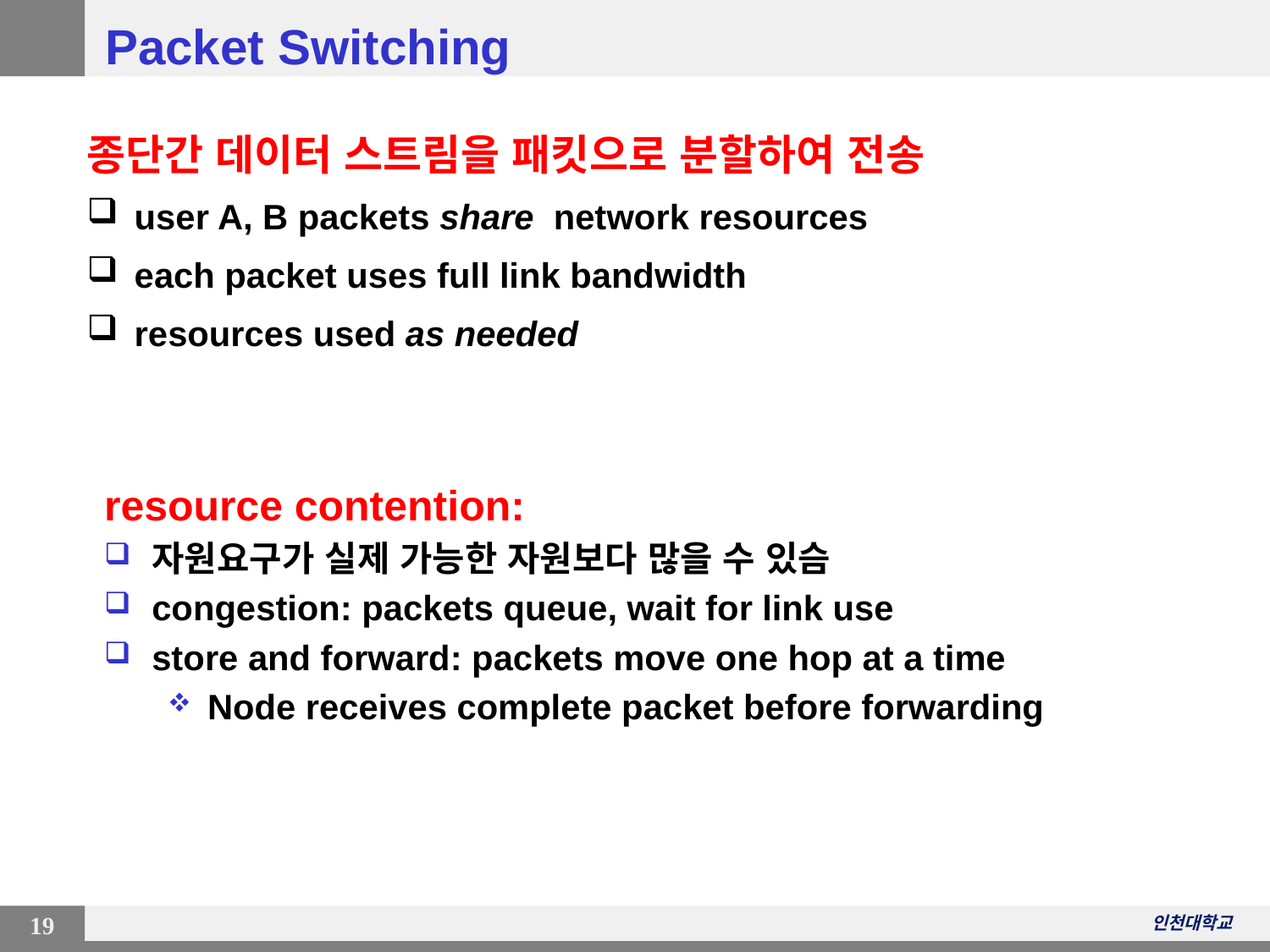

# Packet Switching
종단간 데이터 스트림을 패킷으로 분할하여 전송
user A, B packets share  network resources
each packet uses full link bandwidth
resources used as needed

resource contention:
자원요구가 실제 가능한 자원보다 많을 수 있슴
congestion: packets queue, wait for link use
store and forward: packets move one hop at a time
Node receives complete packet before forwarding